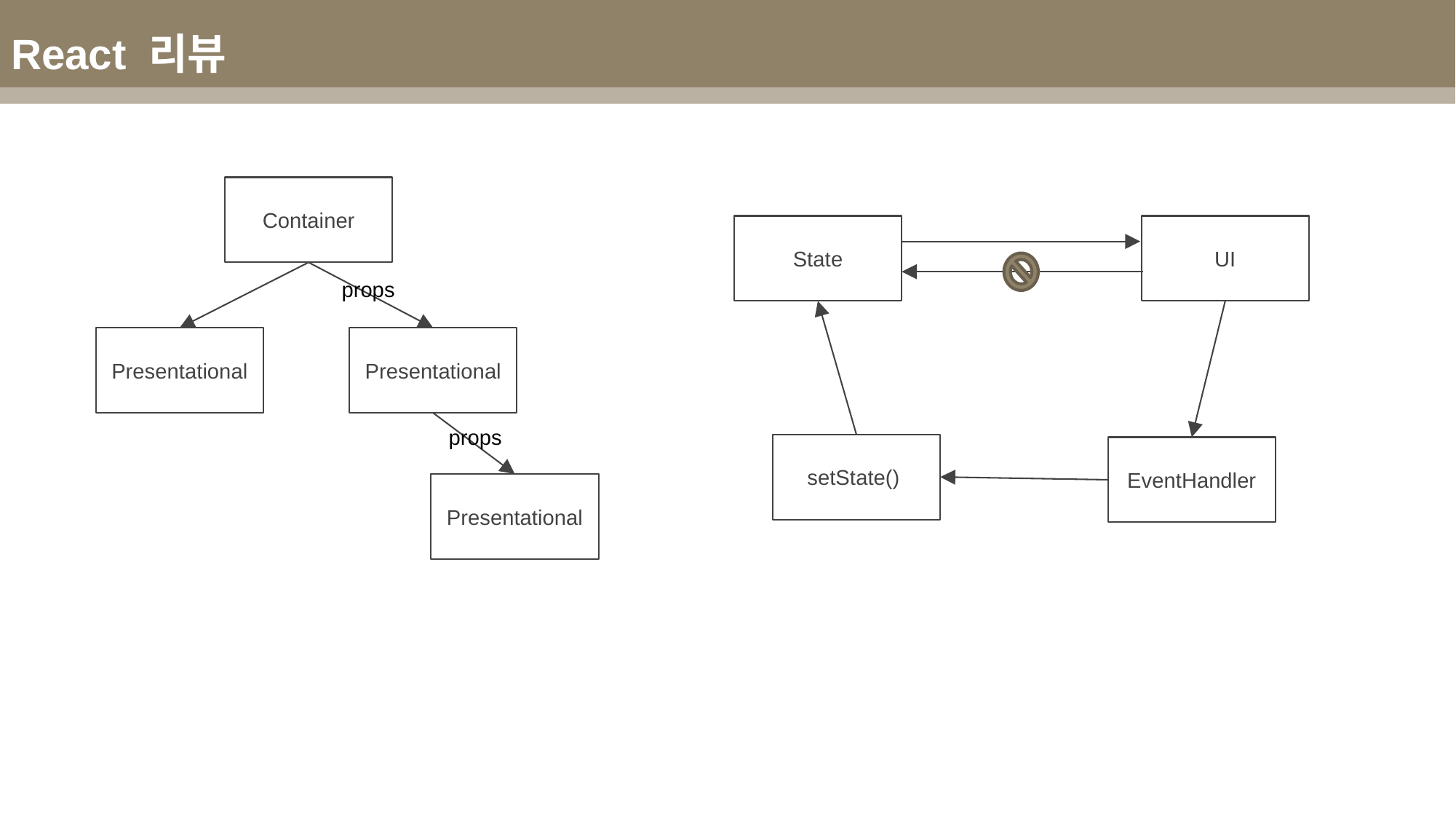

React 리뷰
Container
State
UI

props
Presentational
Presentational
props
setState()
EventHandler
Presentational